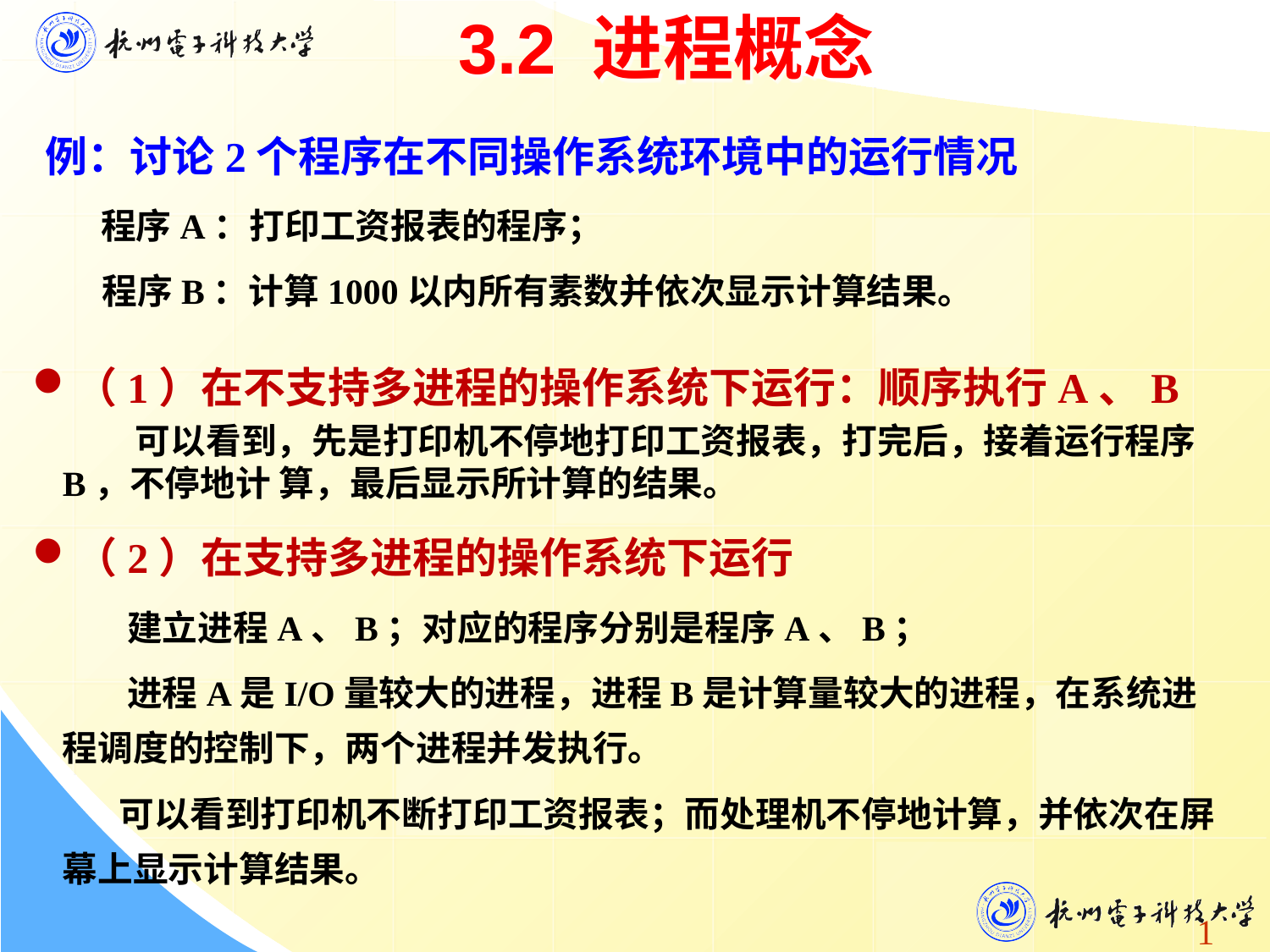

3.2 进程概念
例：讨论2个程序在不同操作系统环境中的运行情况
      程序A：打印工资报表的程序；
      程序B：计算1000以内所有素数并依次显示计算结果。
（1）在不支持多进程的操作系统下运行：顺序执行A、B
        可以看到，先是打印机不停地打印工资报表，打完后，接着运行程序B，不停地计 算，最后显示所计算的结果。
（2）在支持多进程的操作系统下运行
       建立进程A、B；对应的程序分别是程序A、B；
       进程A是I/O量较大的进程，进程B是计算量较大的进程，在系统进程调度的控制下，两个进程并发执行。
      可以看到打印机不断打印工资报表；而处理机不停地计算，并依次在屏幕上显示计算结果。
18